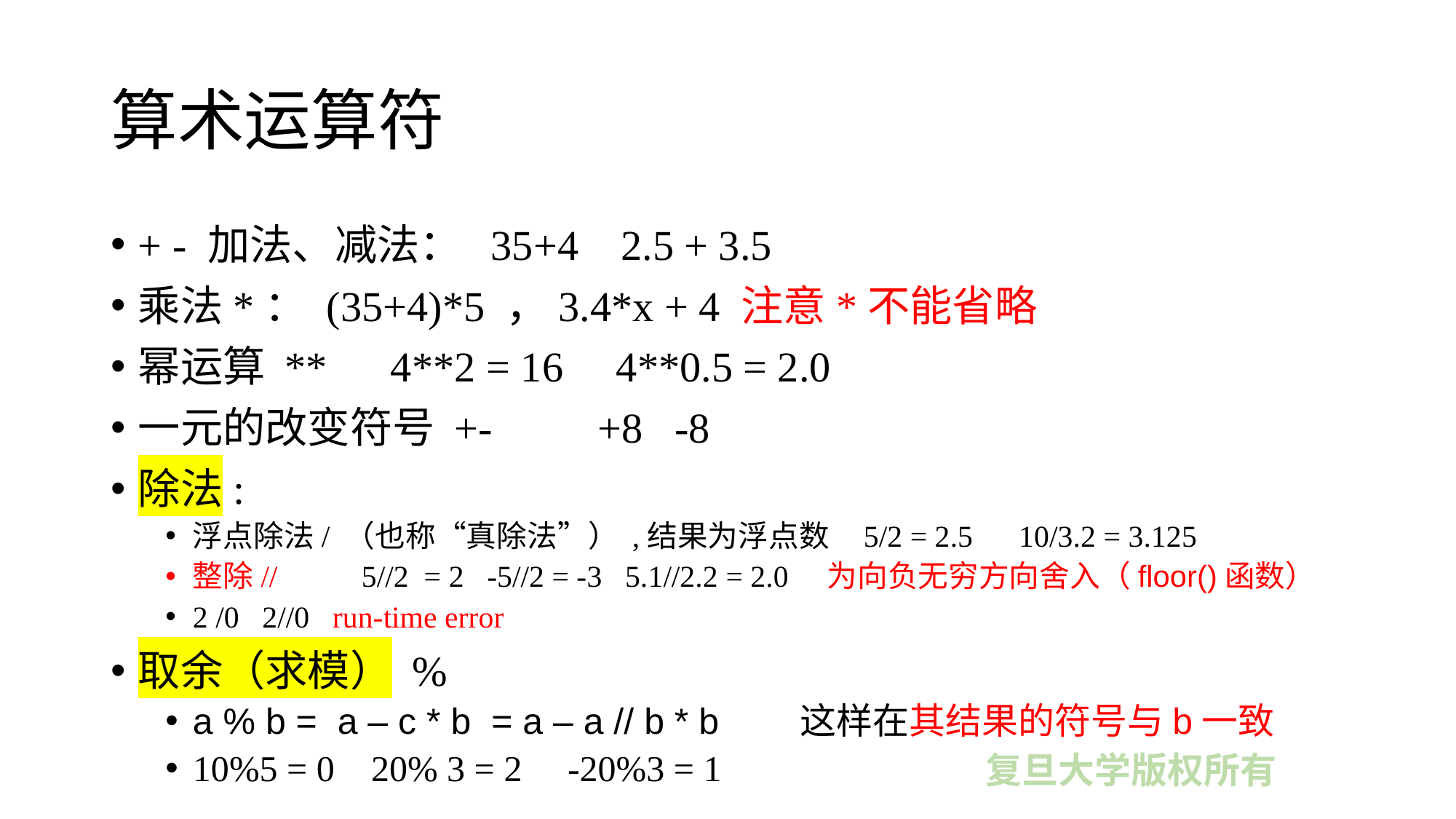

# 算术运算符
+ - 加法、减法：  35+4    2.5 + 3.5
乘法*： (35+4)*5 ，3.4*x + 4 注意*不能省略
幂运算 **      4**2 = 16     4**0.5 = 2.0
一元的改变符号 +-          +8   -8
除法:
浮点除法/ （也称“真除法”） ,结果为浮点数    5/2 = 2.5      10/3.2 = 3.125
整除//           5//2  = 2   -5//2 = -3   5.1//2.2 = 2.0    为向负无穷方向舍入（floor()函数）
2 /0   2//0   run-time error
取余（求模） %
a % b =  a – c * b  = a – a // b * b       这样在其结果的符号与b一致
10%5 = 0    20% 3 = 2     -20%3 = 1